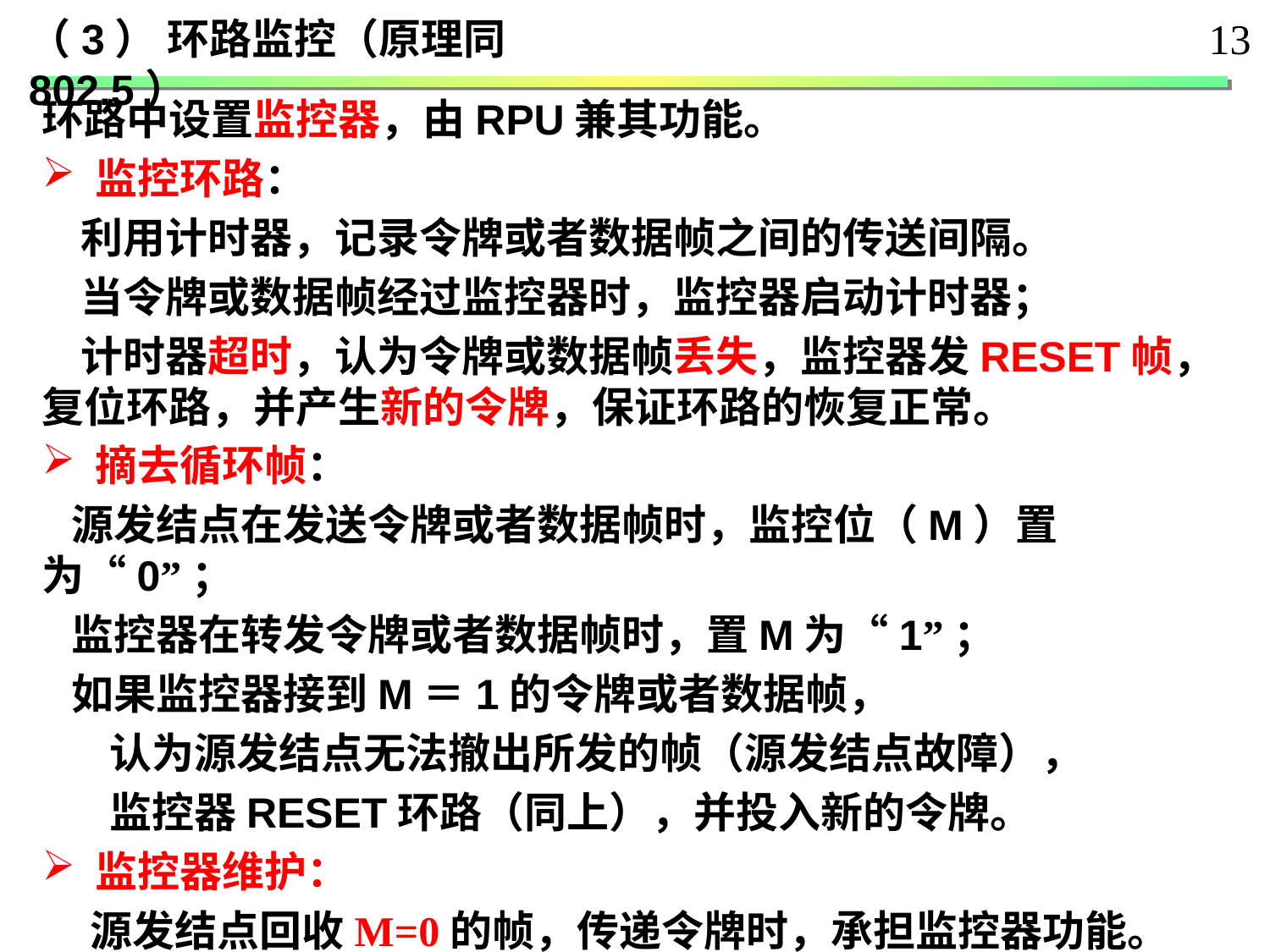

（3） 环路监控（原理同802.5）
13

环路中设置监控器，由RPU兼其功能。
 监控环路：
   利用计时器，记录令牌或者数据帧之间的传送间隔。
   当令牌或数据帧经过监控器时，监控器启动计时器；
   计时器超时，认为令牌或数据帧丢失，监控器发RESET帧，复位环路，并产生新的令牌，保证环路的恢复正常。
 摘去循环帧：
  源发结点在发送令牌或者数据帧时，监控位（M）置为“0”；
  监控器在转发令牌或者数据帧时，置M为“1”；
  如果监控器接到M＝1的令牌或者数据帧，
      认为源发结点无法撤出所发的帧（源发结点故障），
      监控器RESET环路（同上），并投入新的令牌。
 监控器维护：
    源发结点回收M=0的帧，传递令牌时，承担监控器功能。